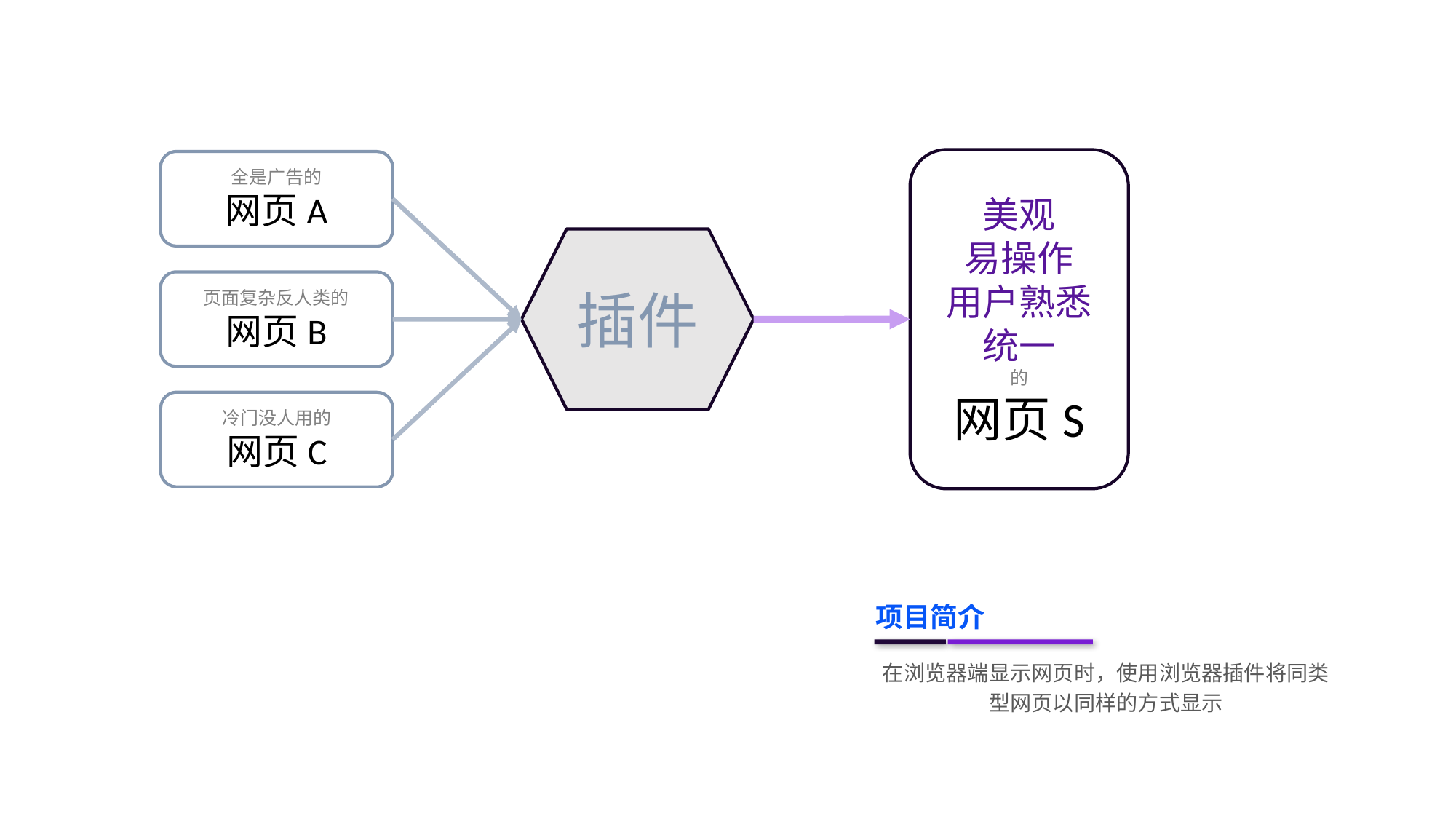

美观
易操作
用户熟悉
统一
的
网页S
全是广告的
网页A
插件
页面复杂反人类的
网页B
冷门没人用的
网页C
项目简介

在浏览器端显示网页时，使用浏览器插件将同类型网页以同样的方式显示